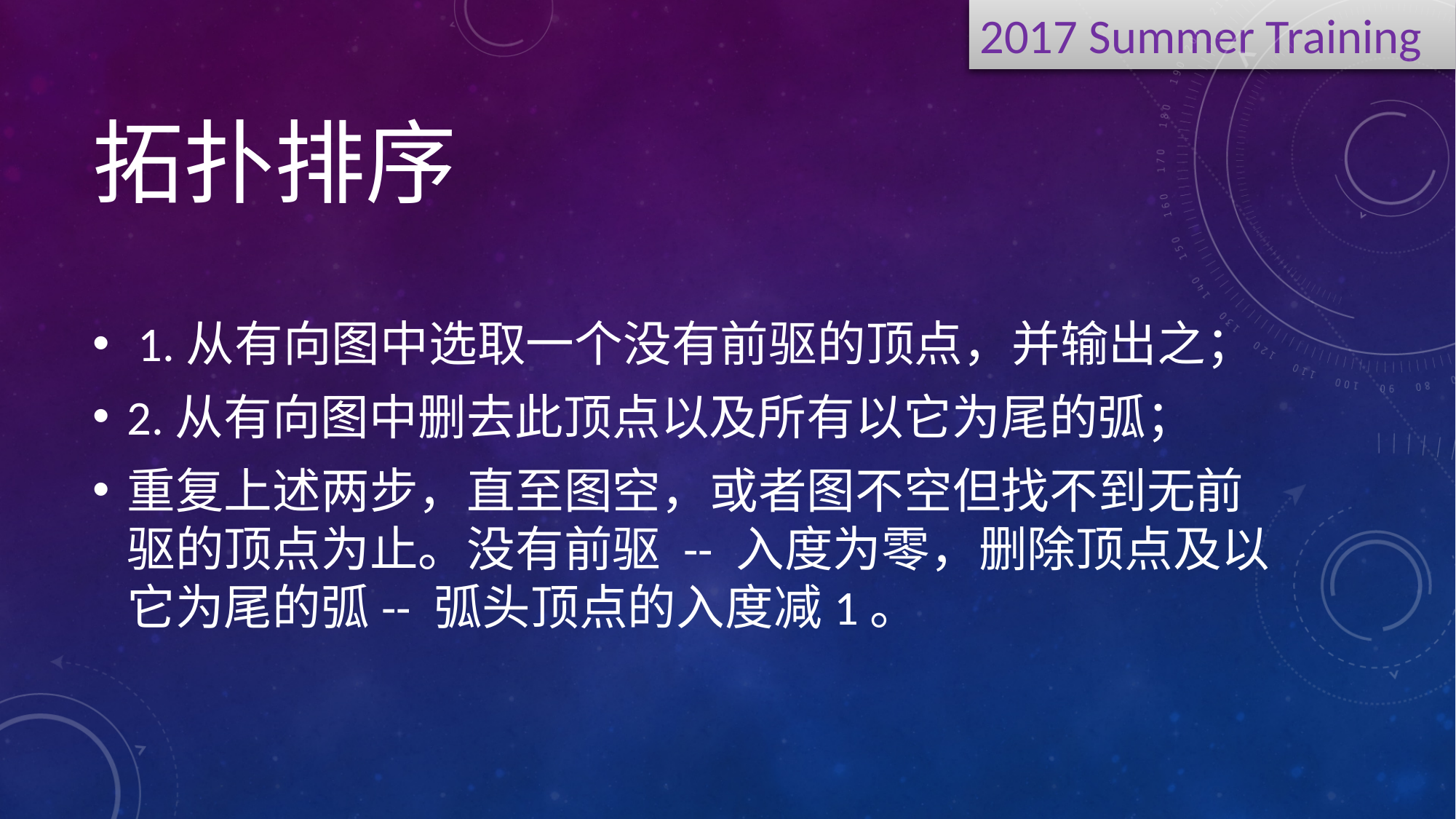

# 拓扑排序
 1.从有向图中选取一个没有前驱的顶点，并输出之；
2.从有向图中删去此顶点以及所有以它为尾的弧；
重复上述两步，直至图空，或者图不空但找不到无前驱的顶点为止。没有前驱 -- 入度为零，删除顶点及以它为尾的弧-- 弧头顶点的入度减1。